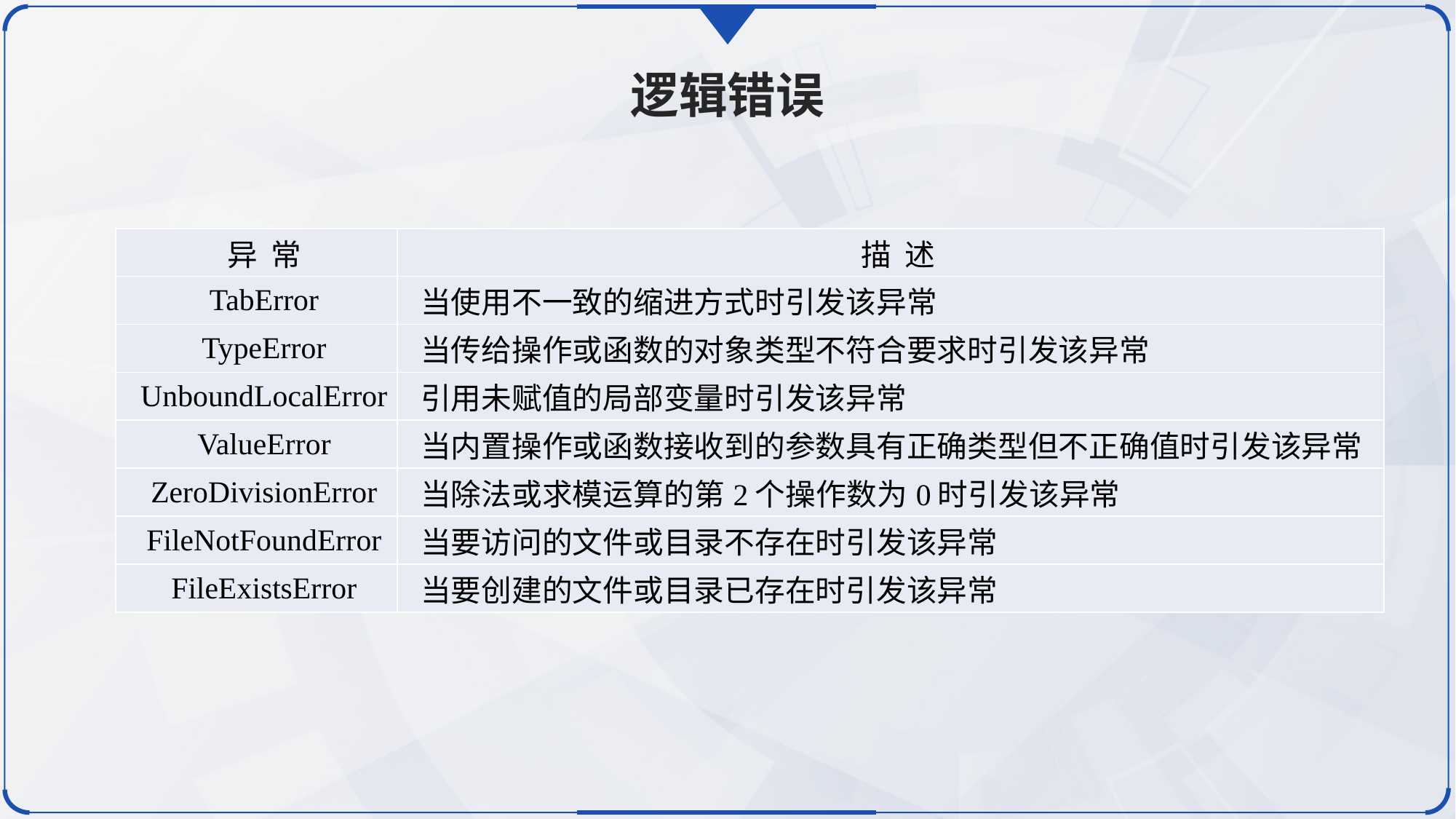

逻辑错误
| 异 常 | 描 述 |
| --- | --- |
| TabError | 当使用不一致的缩进方式时引发该异常 |
| TypeError | 当传给操作或函数的对象类型不符合要求时引发该异常 |
| UnboundLocalError | 引用未赋值的局部变量时引发该异常 |
| ValueError | 当内置操作或函数接收到的参数具有正确类型但不正确值时引发该异常 |
| ZeroDivisionError | 当除法或求模运算的第2个操作数为0时引发该异常 |
| FileNotFoundError | 当要访问的文件或目录不存在时引发该异常 |
| FileExistsError | 当要创建的文件或目录已存在时引发该异常 |